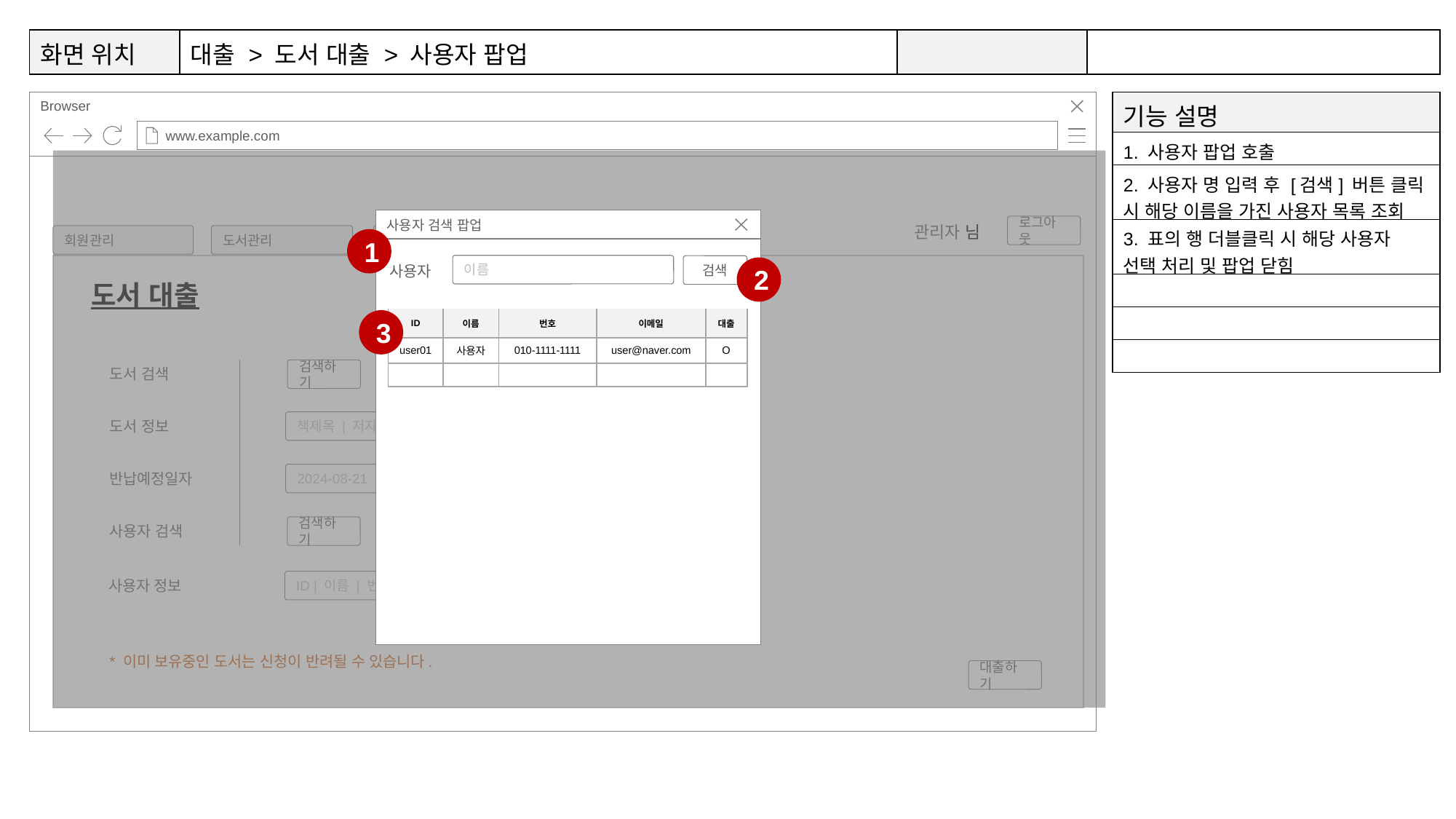

| 화면 위치 | 대출 > 도서 대출 > 사용자 팝업 |  |  |
| --- | --- | --- | --- |
3
4
5
1
2
8
9
6
7
| 기능 설명 |
| --- |
| 1. 사용자 팝업 호출 |
| 2. 사용자 명 입력 후 [검색] 버튼 클릭 시 해당 이름을 가진 사용자 목록 조회 |
| 3. 표의 행 더블클릭 시 해당 사용자 선택 처리 및 팝업 닫힘 |
|  |
|  |
|  |

사용자 검색 팝업

관리자 님
로그아웃
시스템 관리
회원관리
도서관리
대출 / 반납
1
이름

검색
사용자
2
도서 대출
| ID | 이름 | 번호 | 이메일 | 대출 |
| --- | --- | --- | --- | --- |
| user01 | 사용자 | 010-1111-1111 | user@naver.com | O |
|  |  |  |  |  |
3
도서 검색
검색하기
도서 정보
책제목 | 저자 | 출판사
반납예정일자
2024-08-21
사용자 검색
검색하기
사용자 정보
ID | 이름 | 번호
* 이미 보유중인 도서는 신청이 반려될 수 있습니다.
대출하기